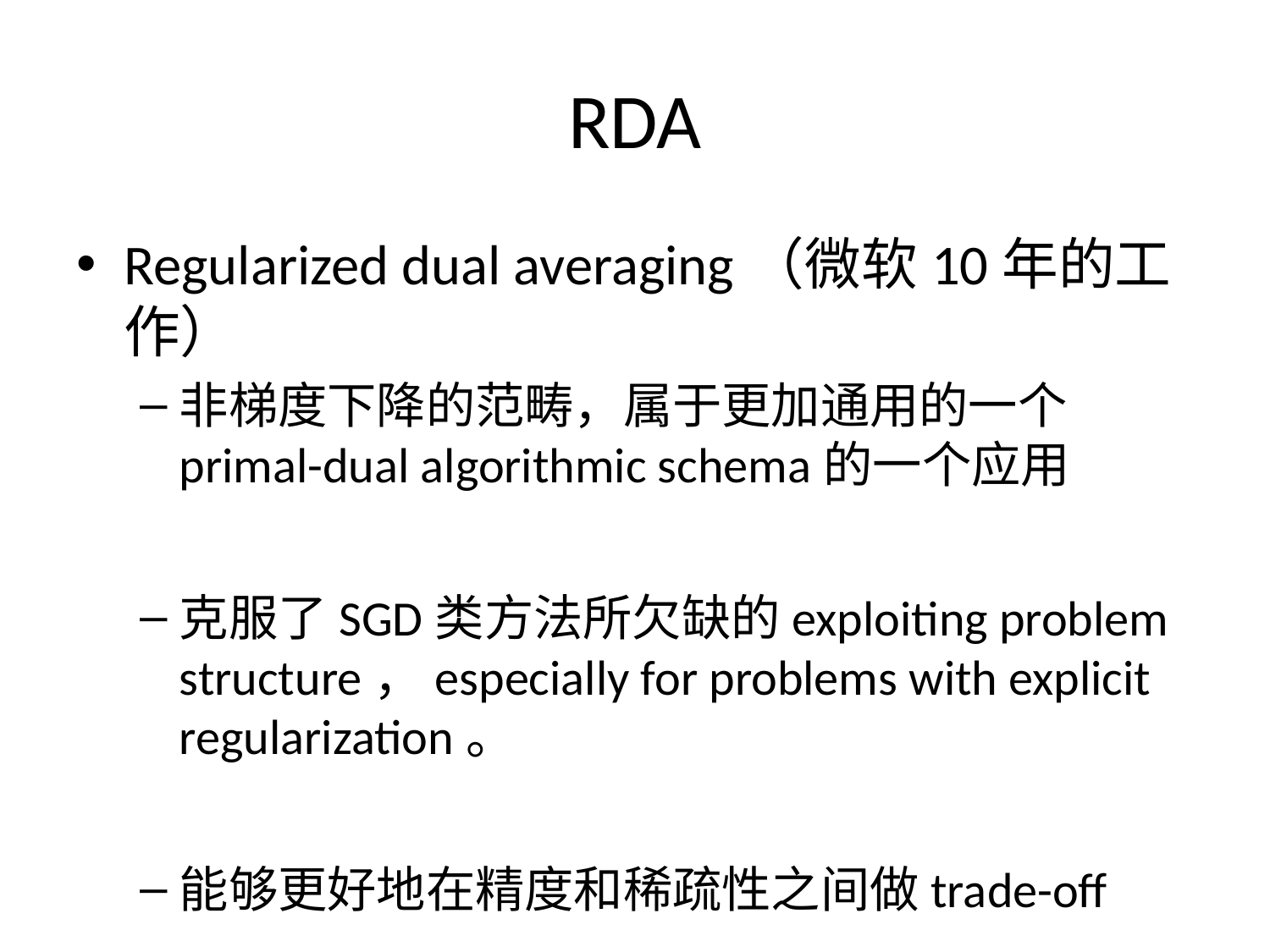

# RDA
Regularized dual averaging（微软10年的工作）
非梯度下降的范畴，属于更加通用的一个primal-dual algorithmic schema的一个应用

克服了SGD类方法所欠缺的exploiting problem structure，especially for problems with explicit regularization。

能够更好地在精度和稀疏性之间做trade-off